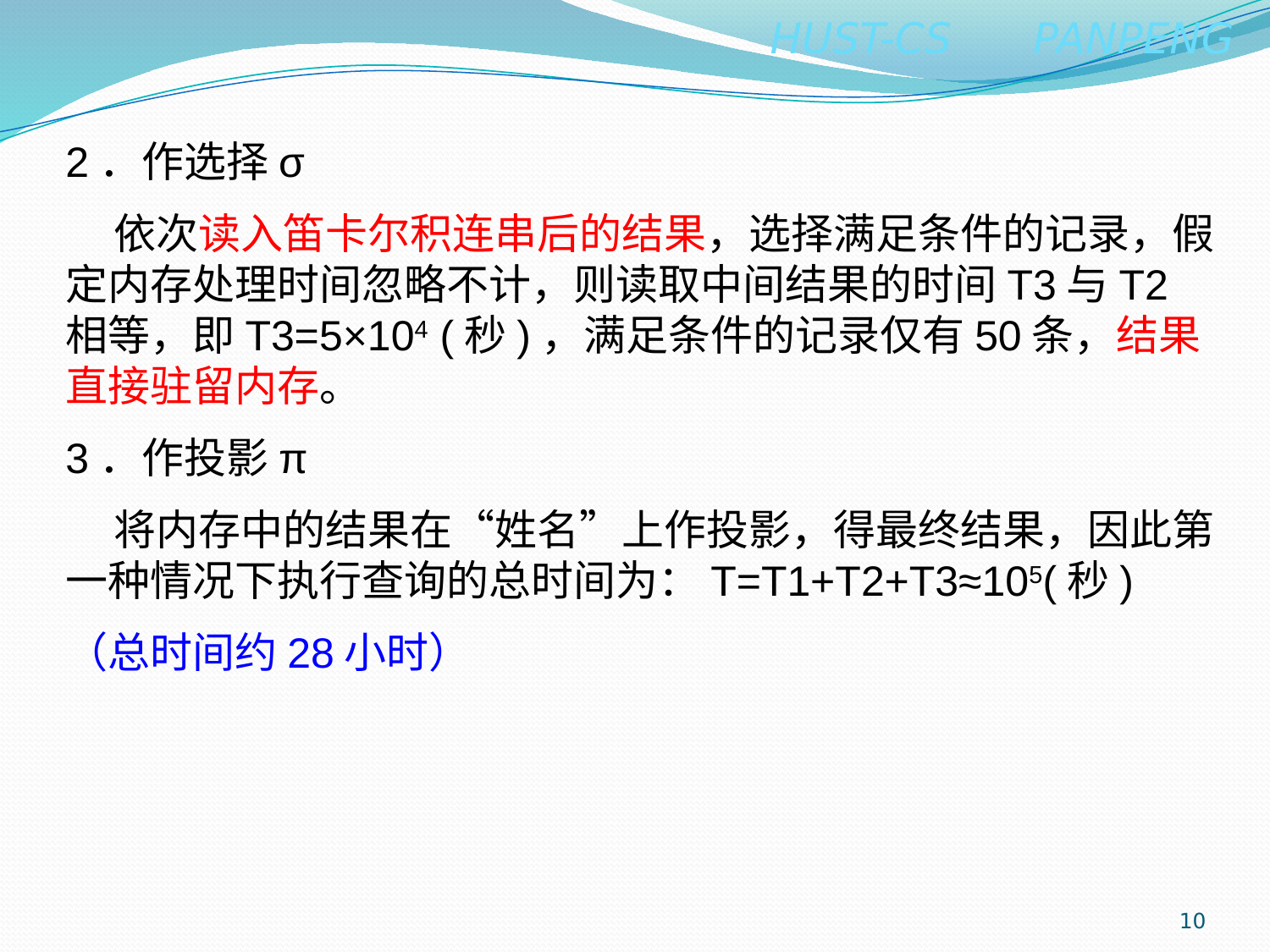

2．作选择σ
    依次读入笛卡尔积连串后的结果，选择满足条件的记录，假定内存处理时间忽略不计，则读取中间结果的时间T3与T2相等，即T3=5×104 (秒)，满足条件的记录仅有50条，结果直接驻留内存。
3．作投影π
    将内存中的结果在“姓名”上作投影，得最终结果，因此第一种情况下执行查询的总时间为：T=T1+T2+T3≈105(秒)
（总时间约28小时）
10